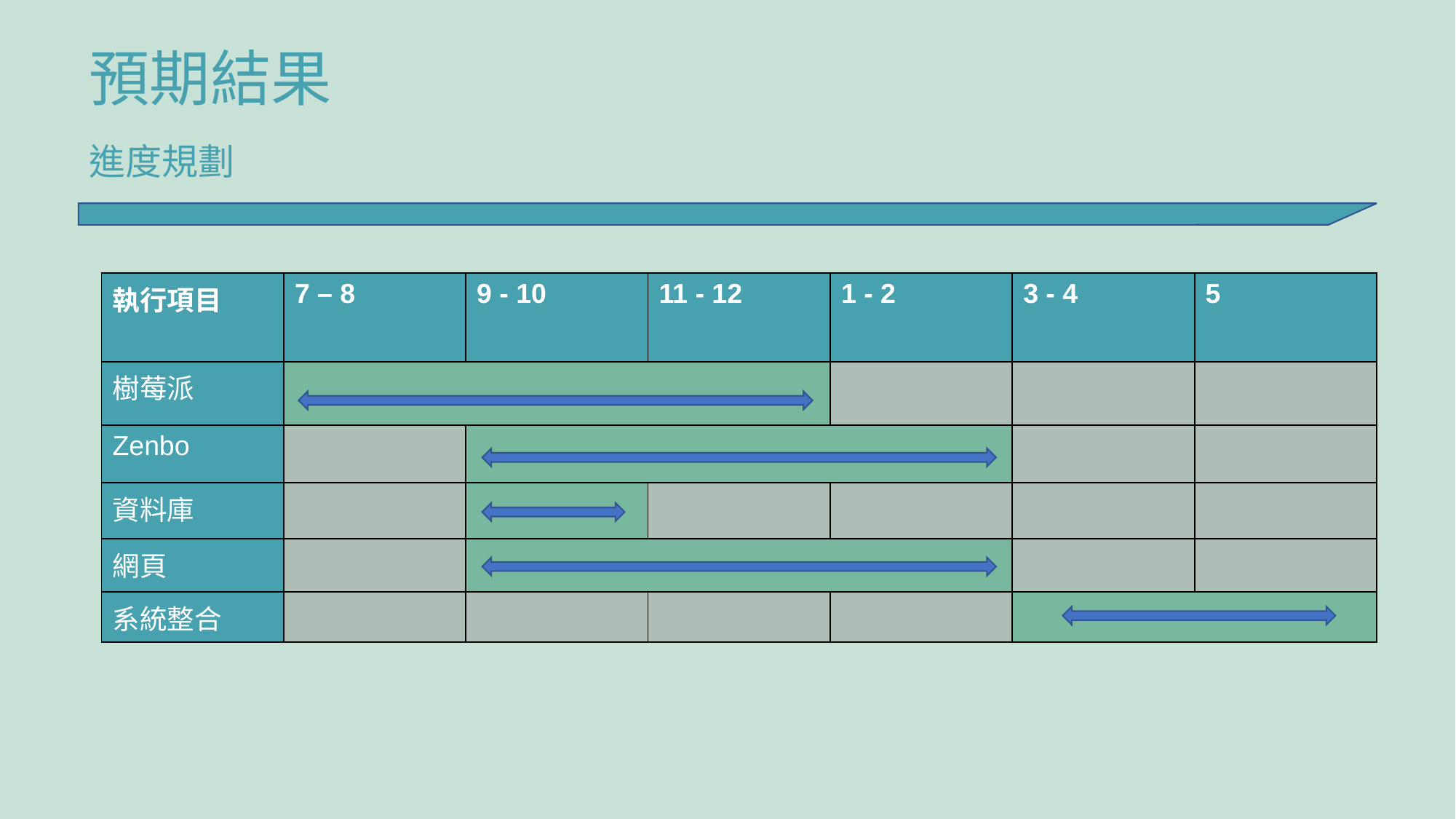

預期結果
進度規劃

| 執行項目 | 7 – 8 | 9 - 10 | 11 - 12 | 1 - 2 | 3 - 4 | 5 |
| --- | --- | --- | --- | --- | --- | --- |
| 樹莓派 |  |  |  |  |  |  |
| Zenbo |  |  |  |  |  |  |
| 資料庫 |  |  |  |  |  |  |
| 網頁 |  |  |  |  |  |  |
| 系統整合 |  |  |  |  |  |  |